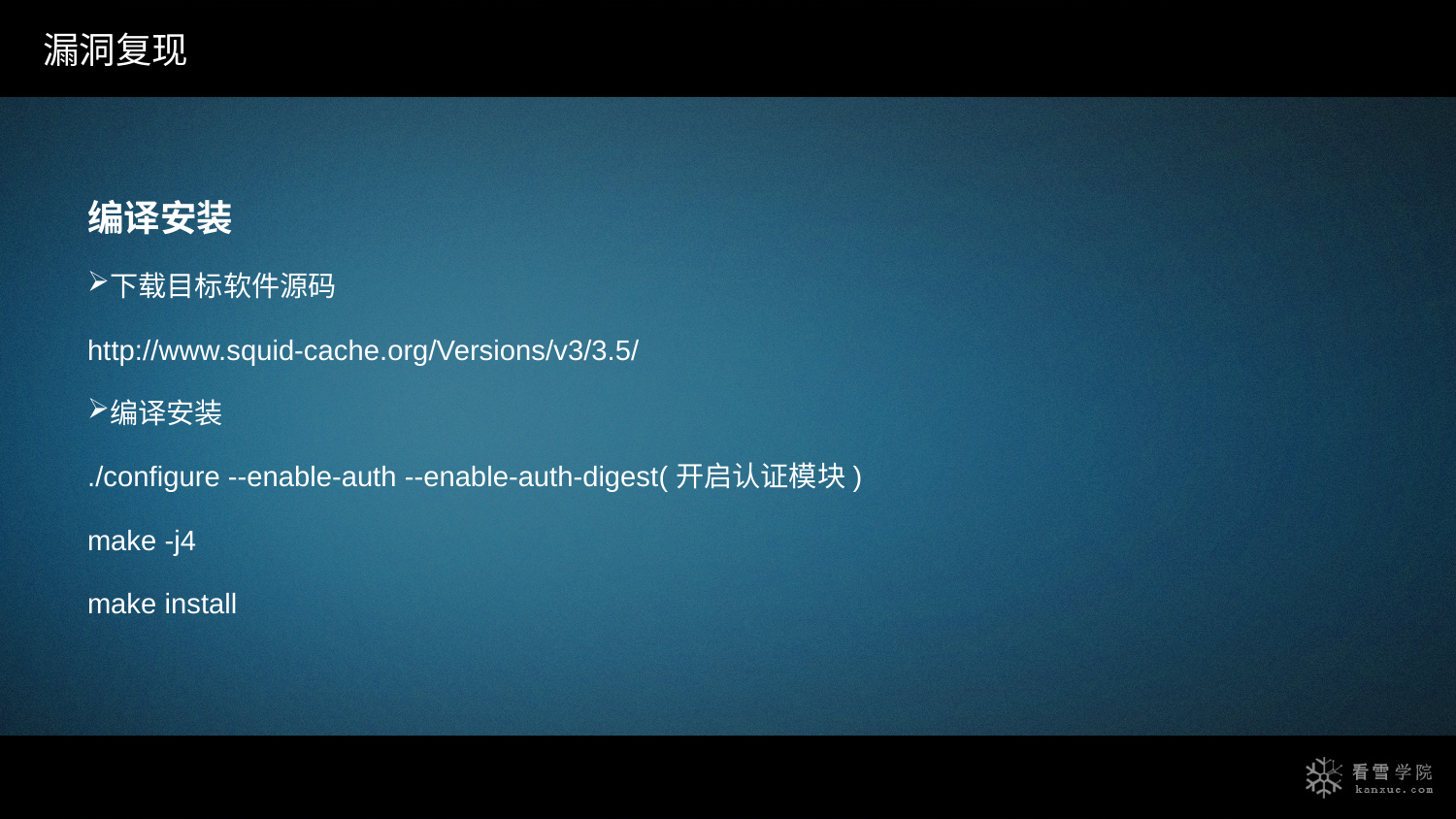

漏洞复现
编译安装
下载目标软件源码
http://www.squid-cache.org/Versions/v3/3.5/
编译安装
./configure --enable-auth --enable-auth-digest(开启认证模块)
make -j4
make install